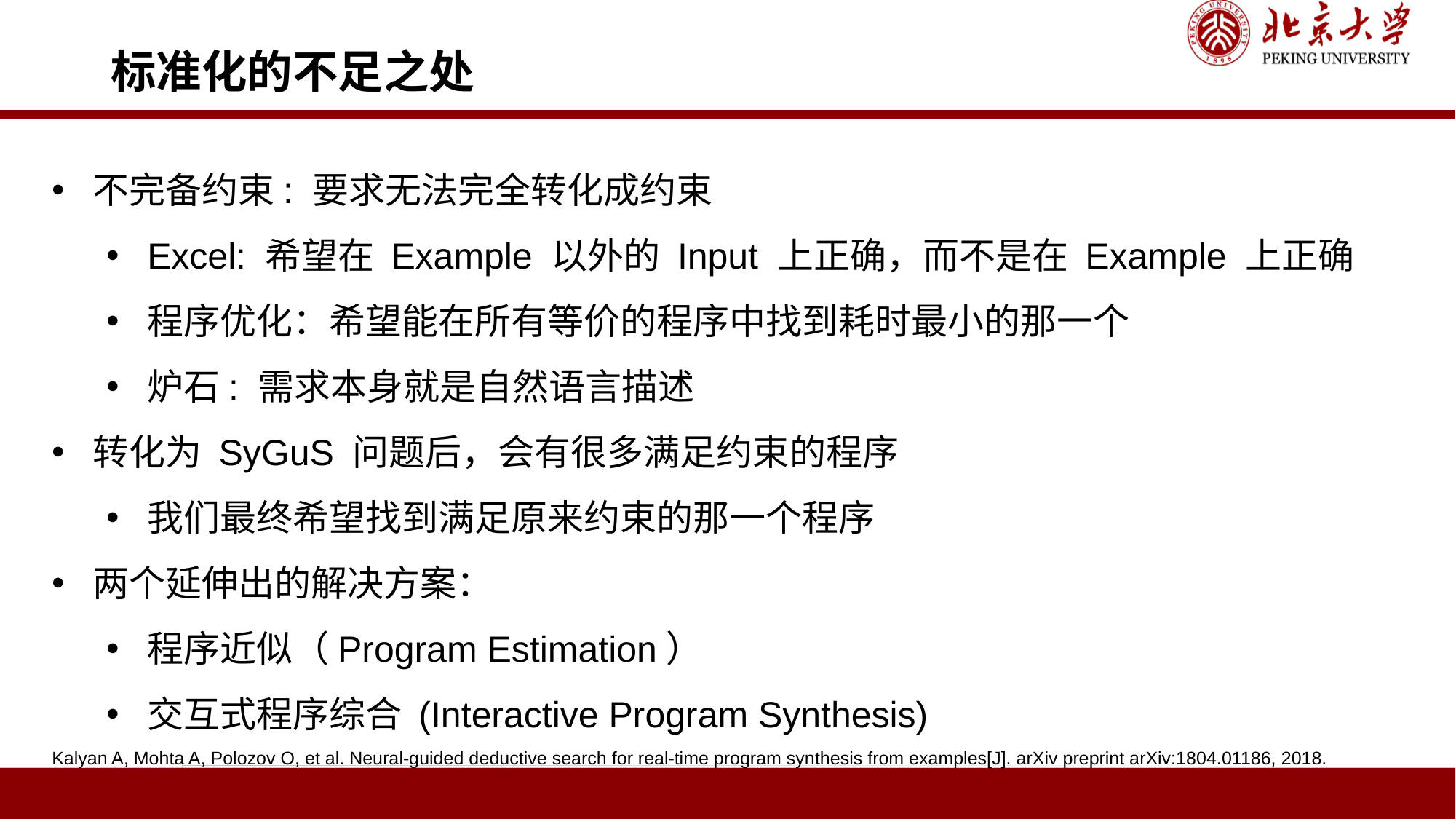

标准化的不足之处

不完备约束: 要求无法完全转化成约束
Excel: 希望在 Example 以外的 Input 上正确，而不是在 Example 上正确
程序优化：希望能在所有等价的程序中找到耗时最小的那一个
炉石: 需求本身就是自然语言描述
转化为 SyGuS 问题后，会有很多满足约束的程序
我们最终希望找到满足原来约束的那一个程序
两个延伸出的解决方案：
程序近似（Program Estimation）
交互式程序综合 (Interactive Program Synthesis)
Kalyan A, Mohta A, Polozov O, et al. Neural-guided deductive search for real-time program synthesis from examples[J]. arXiv preprint arXiv:1804.01186, 2018.